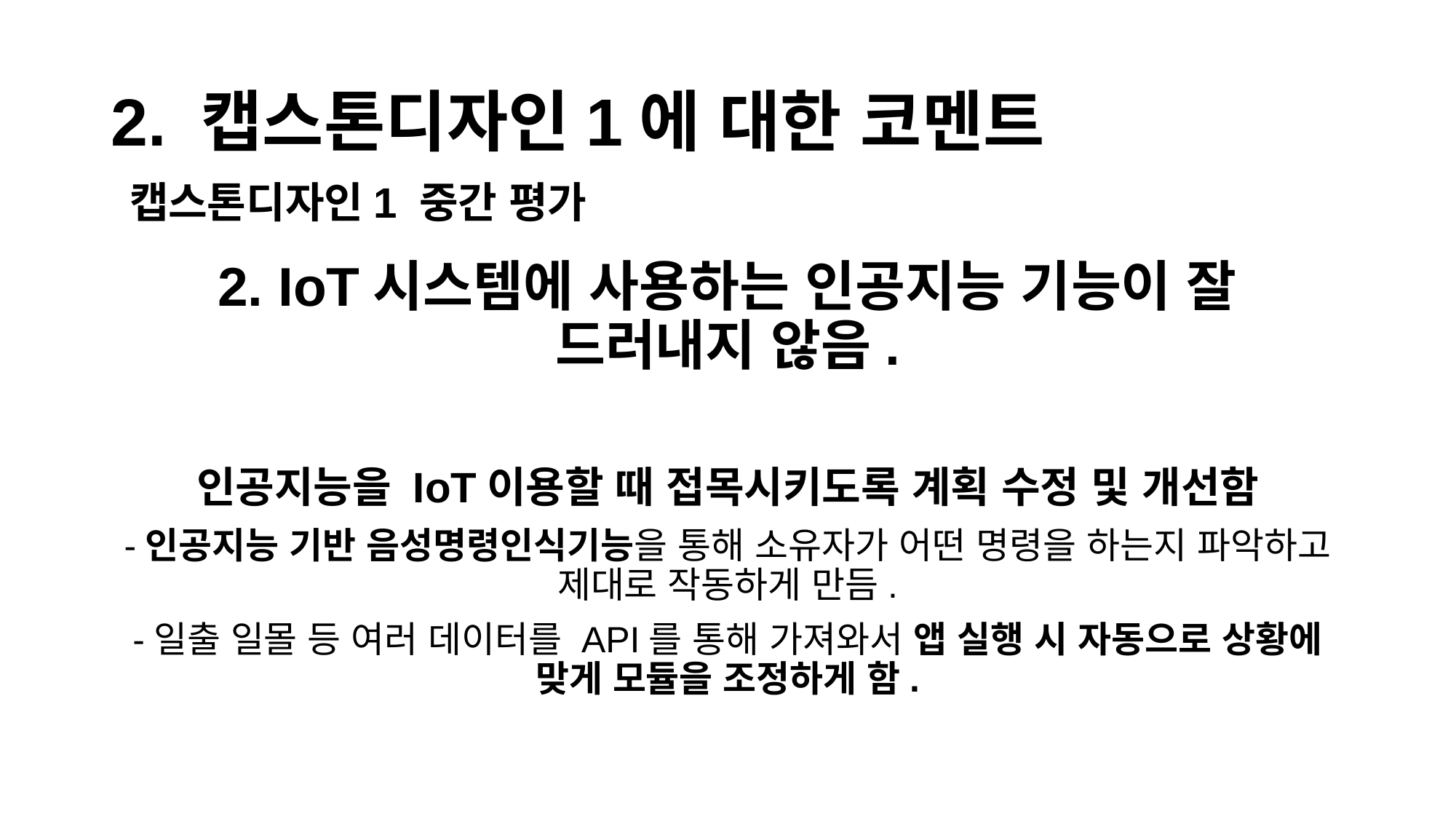

# 2. 캡스톤디자인1에 대한 코멘트 캡스톤디자인1 중간 평가
2. IoT시스템에 사용하는 인공지능 기능이 잘 드러내지 않음.

인공지능을 IoT이용할 때 접목시키도록 계획 수정 및 개선함
-인공지능 기반 음성명령인식기능을 통해 소유자가 어떤 명령을 하는지 파악하고 제대로 작동하게 만듬.
-일출 일몰 등 여러 데이터를 API를 통해 가져와서 앱 실행 시 자동으로 상황에 맞게 모듈을 조정하게 함.